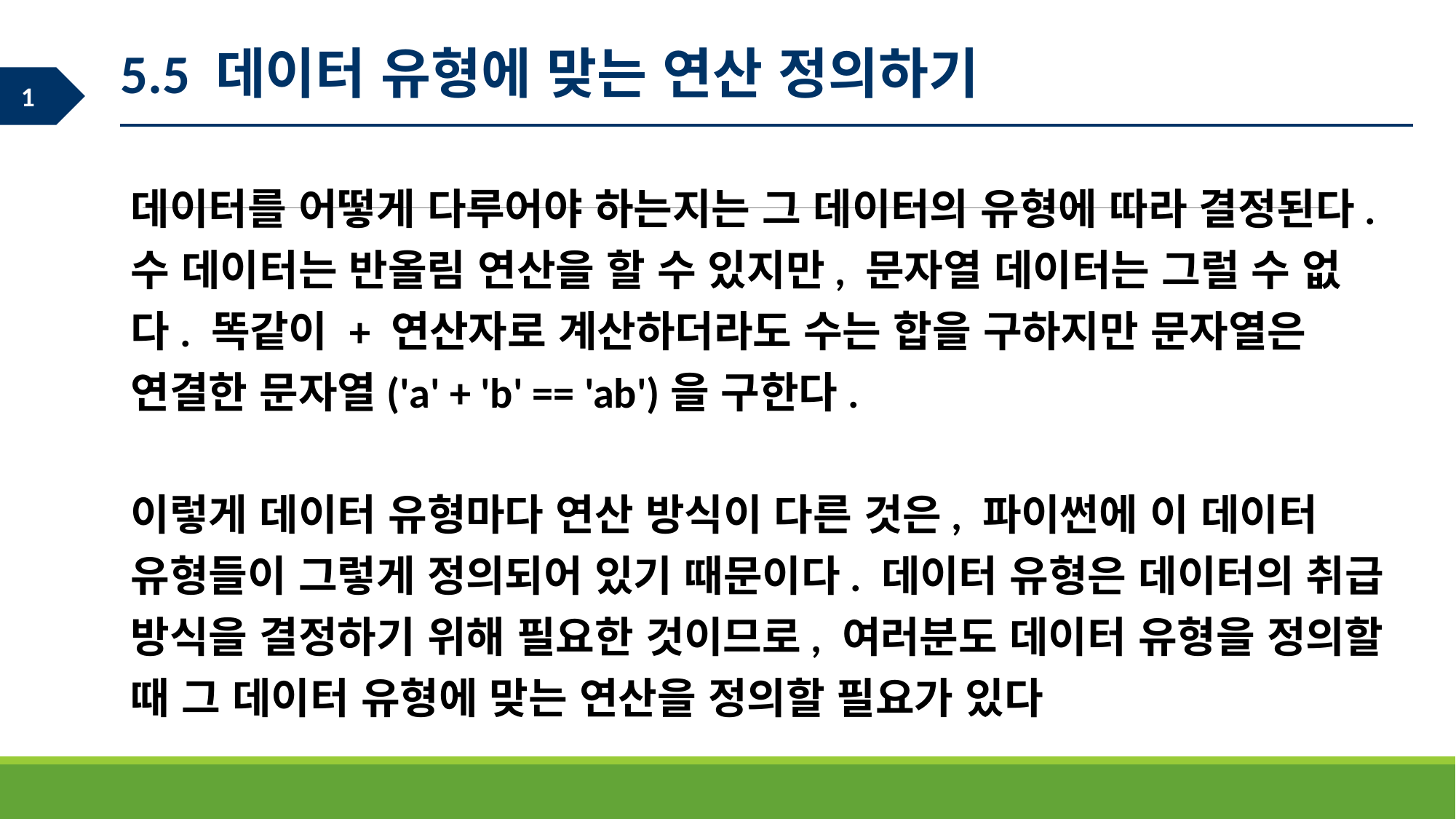

5.5 데이터 유형에 맞는 연산 정의하기
데이터를 어떻게 다루어야 하는지는 그 데이터의 유형에 따라 결정된다. 수 데이터는 반올림 연산을 할 수 있지만, 문자열 데이터는 그럴 수 없다. 똑같이 + 연산자로 계산하더라도 수는 합을 구하지만 문자열은 연결한 문자열('a' + 'b' == 'ab')을 구한다.

이렇게 데이터 유형마다 연산 방식이 다른 것은, 파이썬에 이 데이터 유형들이 그렇게 정의되어 있기 때문이다. 데이터 유형은 데이터의 취급 방식을 결정하기 위해 필요한 것이므로, 여러분도 데이터 유형을 정의할 때 그 데이터 유형에 맞는 연산을 정의할 필요가 있다